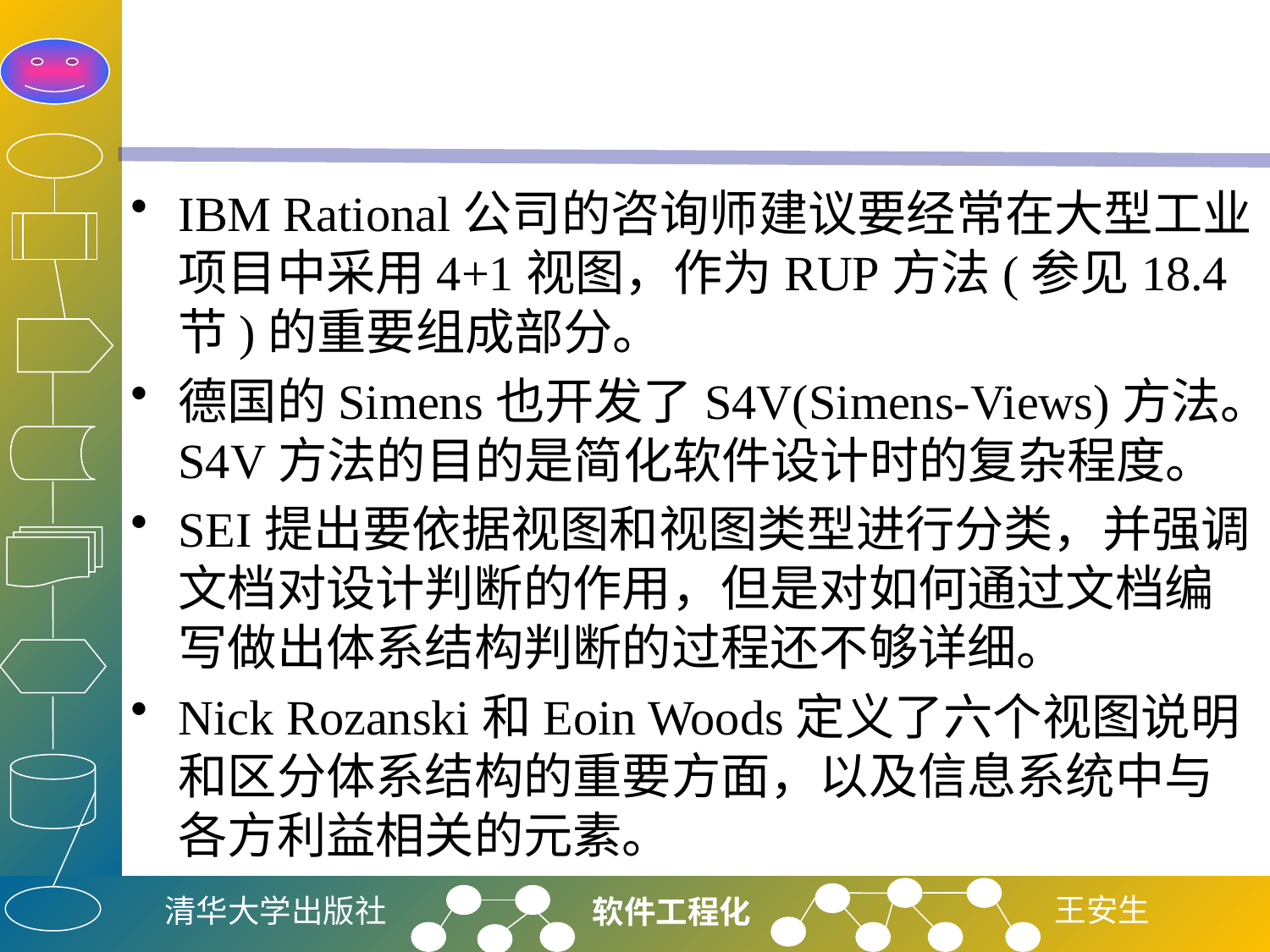

#
IBM Rational公司的咨询师建议要经常在大型工业项目中采用4+1视图，作为RUP方法(参见18.4节)的重要组成部分。
德国的Simens也开发了S4V(Simens-Views)方法。S4V方法的目的是简化软件设计时的复杂程度。
SEI提出要依据视图和视图类型进行分类，并强调文档对设计判断的作用，但是对如何通过文档编写做出体系结构判断的过程还不够详细。
Nick Rozanski和Eoin Woods定义了六个视图说明和区分体系结构的重要方面，以及信息系统中与各方利益相关的元素。